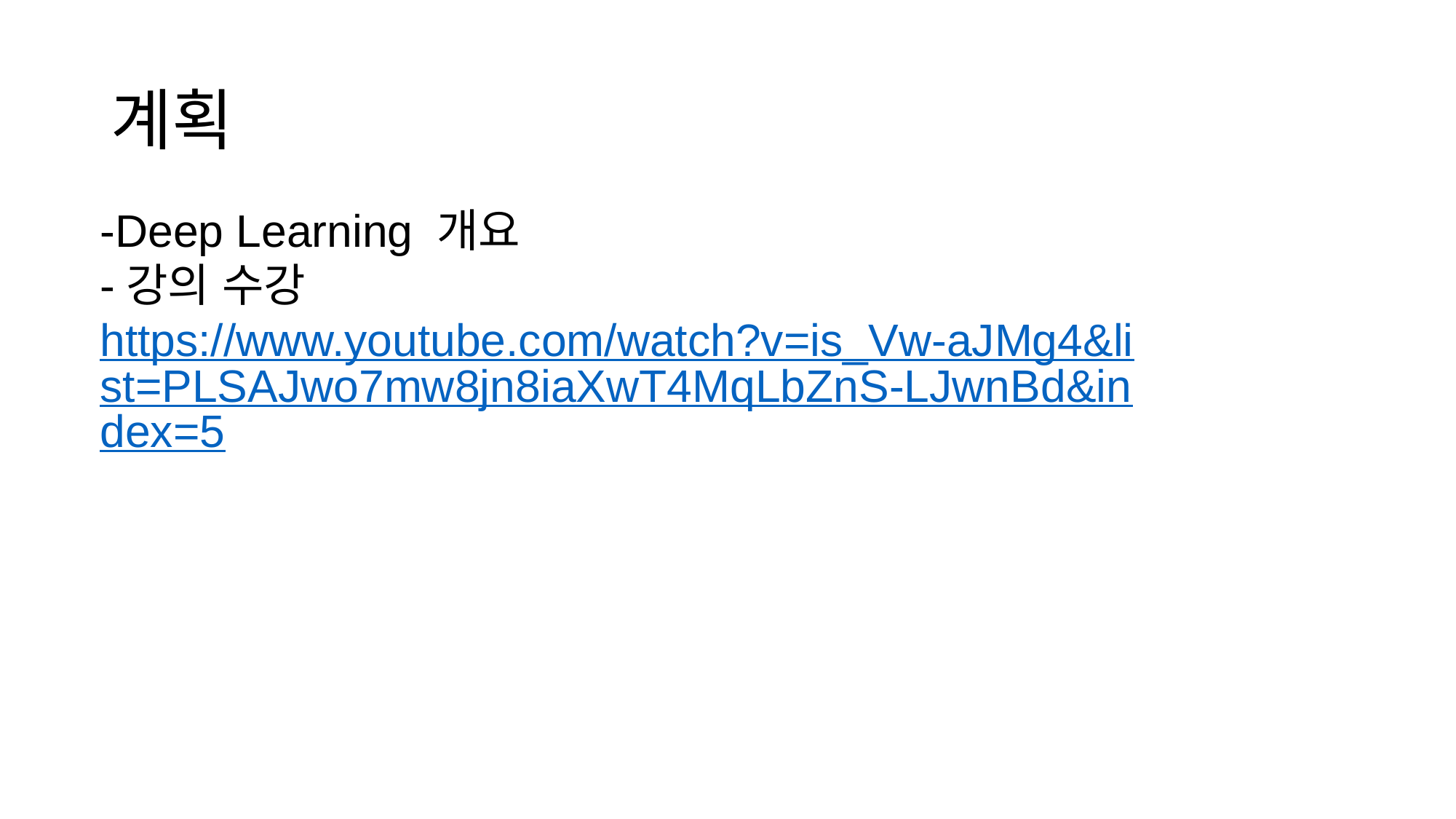

# 계획
-Deep Learning 개요
-강의 수강
https://www.youtube.com/watch?v=is_Vw-aJMg4&list=PLSAJwo7mw8jn8iaXwT4MqLbZnS-LJwnBd&index=5